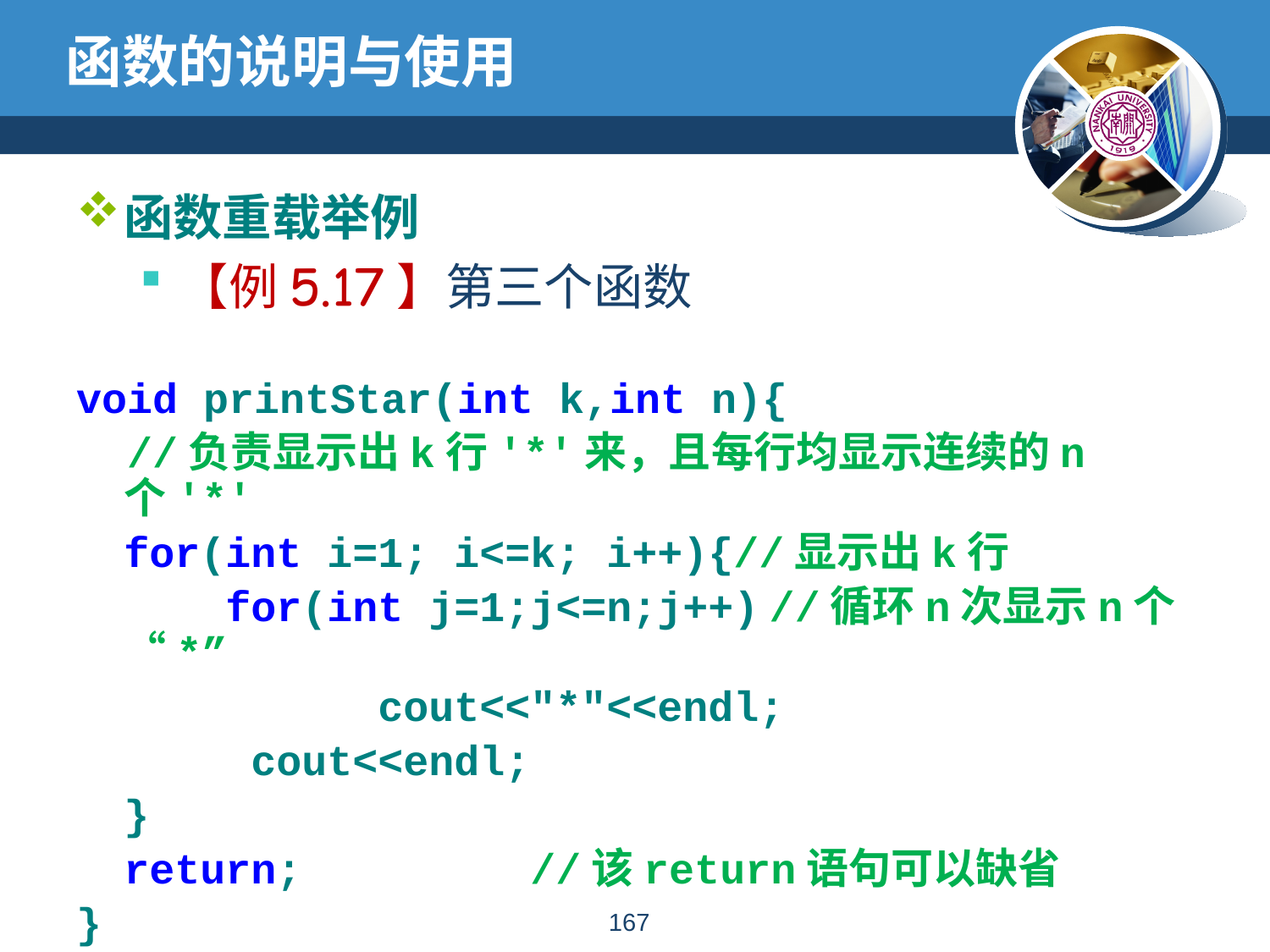

# 函数的说明与使用
函数重载举例
【例5.17】第三个函数

void printStar(int k,int n){
  //负责显示出k行'*'来，且每行均显示连续的n个'*'
	for(int i=1; i<=k; i++){//显示出k行
	    for(int j=1;j<=n;j++) //循环n次显示n个“*”
		 	cout<<"*"<<endl;
		cout<<endl;
	}
	return; 		 //该return语句可以缺省
}
167